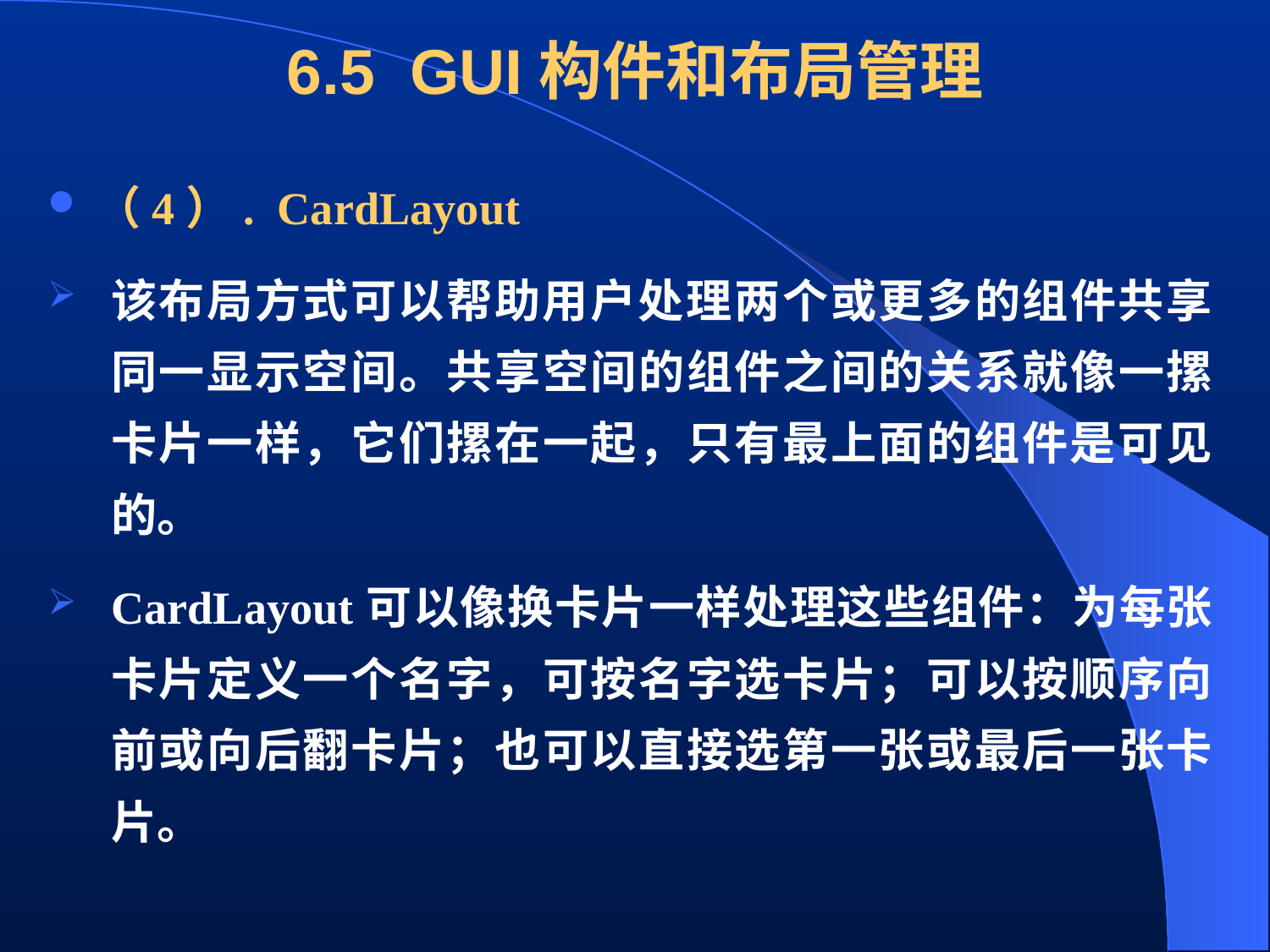

# 6.5  GUI构件和布局管理
（4）.  CardLayout
该布局方式可以帮助用户处理两个或更多的组件共享同一显示空间。共享空间的组件之间的关系就像一摞卡片一样，它们摞在一起，只有最上面的组件是可见的。
CardLayout可以像换卡片一样处理这些组件：为每张卡片定义一个名字，可按名字选卡片；可以按顺序向前或向后翻卡片；也可以直接选第一张或最后一张卡片。